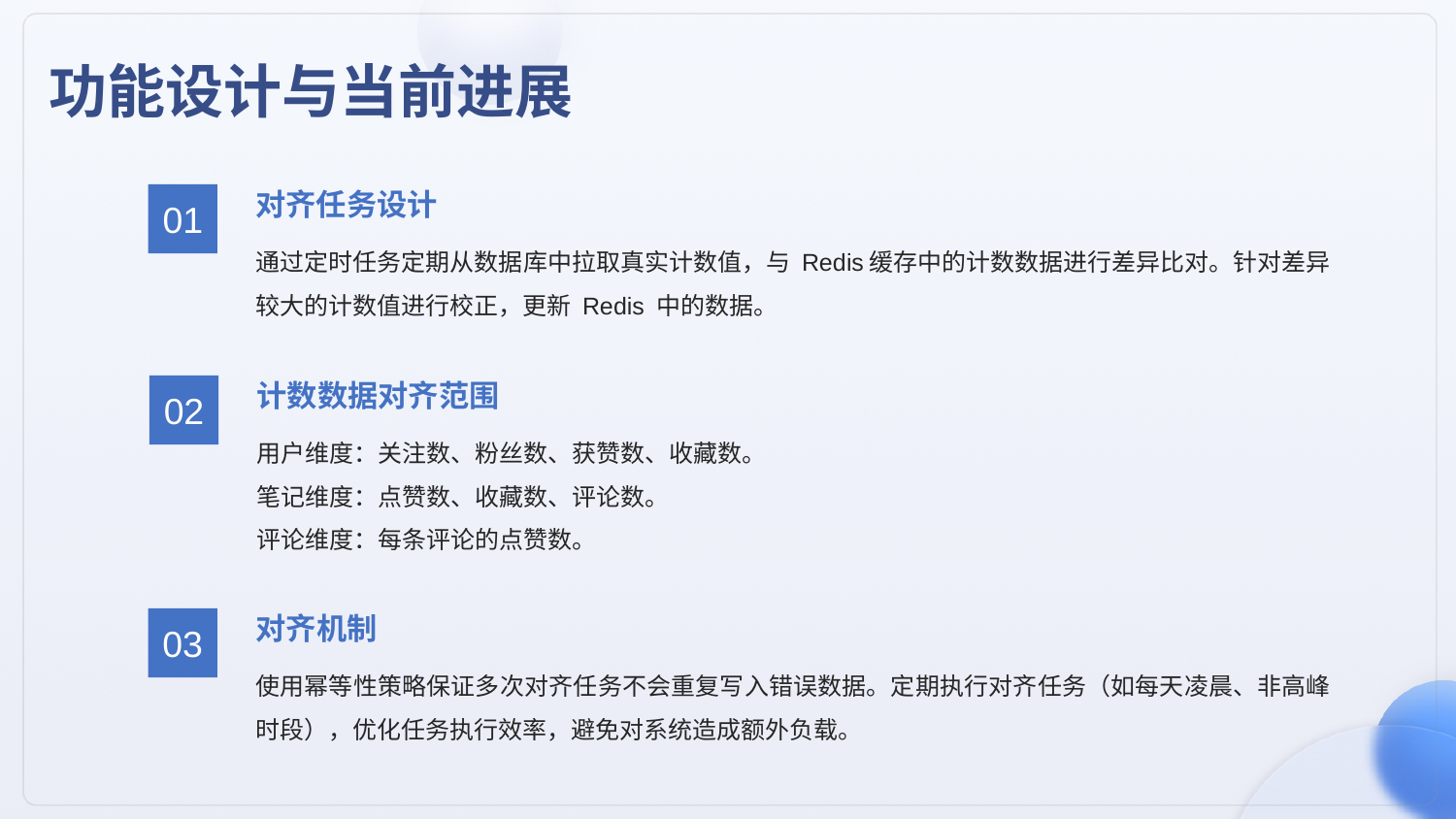

功能设计与当前进展
对齐任务设计
01
通过定时任务定期从数据库中拉取真实计数值，与 Redis缓存中的计数数据进行差异比对。针对差异较大的计数值进行校正，更新 Redis 中的数据。
计数数据对齐范围
02
用户维度：关注数、粉丝数、获赞数、收藏数。
笔记维度：点赞数、收藏数、评论数。
评论维度：每条评论的点赞数。
对齐机制
03
使用幂等性策略保证多次对齐任务不会重复写入错误数据。定期执行对齐任务（如每天凌晨、非高峰时段），优化任务执行效率，避免对系统造成额外负载。